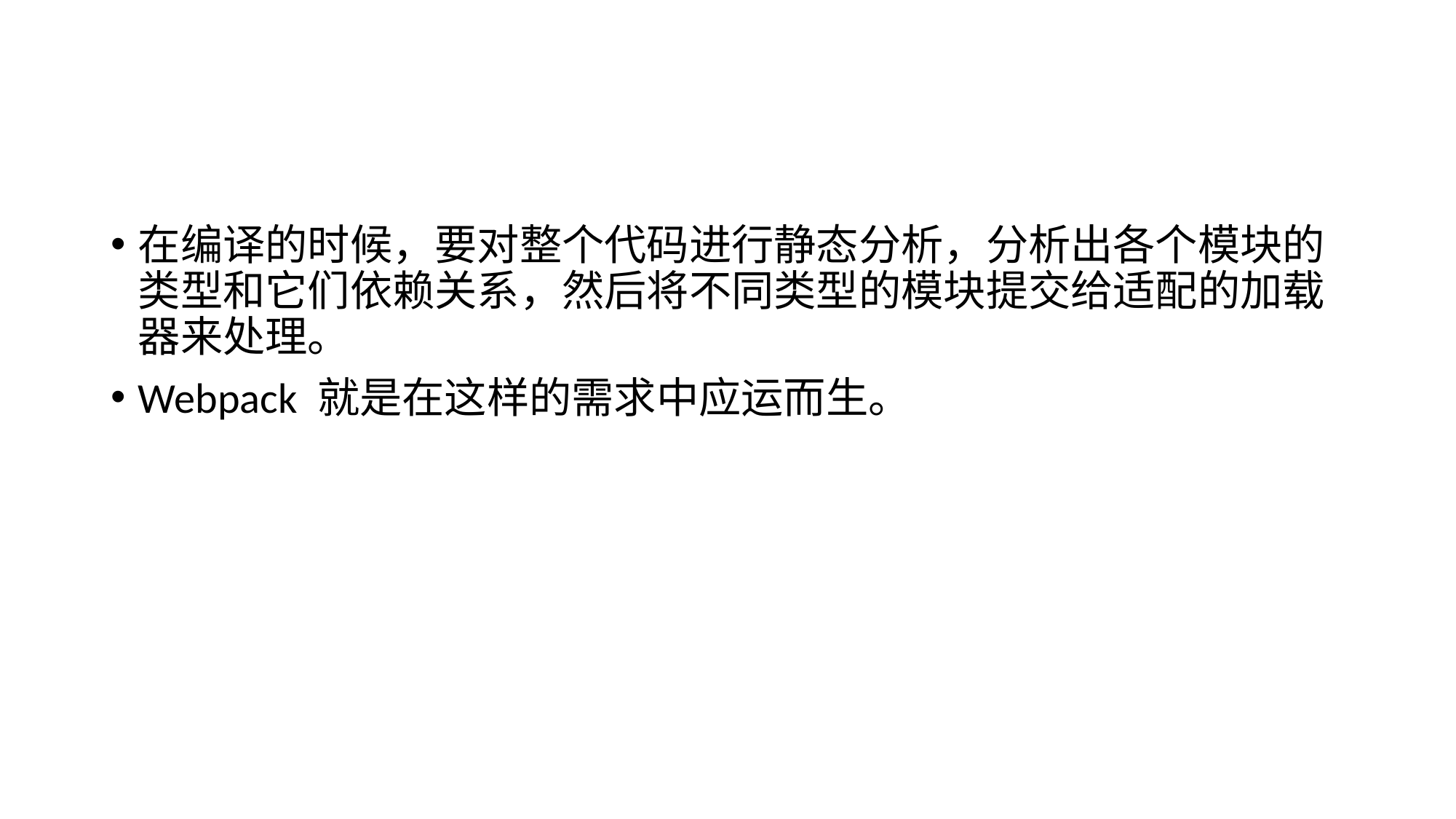

#
在编译的时候，要对整个代码进行静态分析，分析出各个模块的类型和它们依赖关系，然后将不同类型的模块提交给适配的加载器来处理。
Webpack 就是在这样的需求中应运而生。